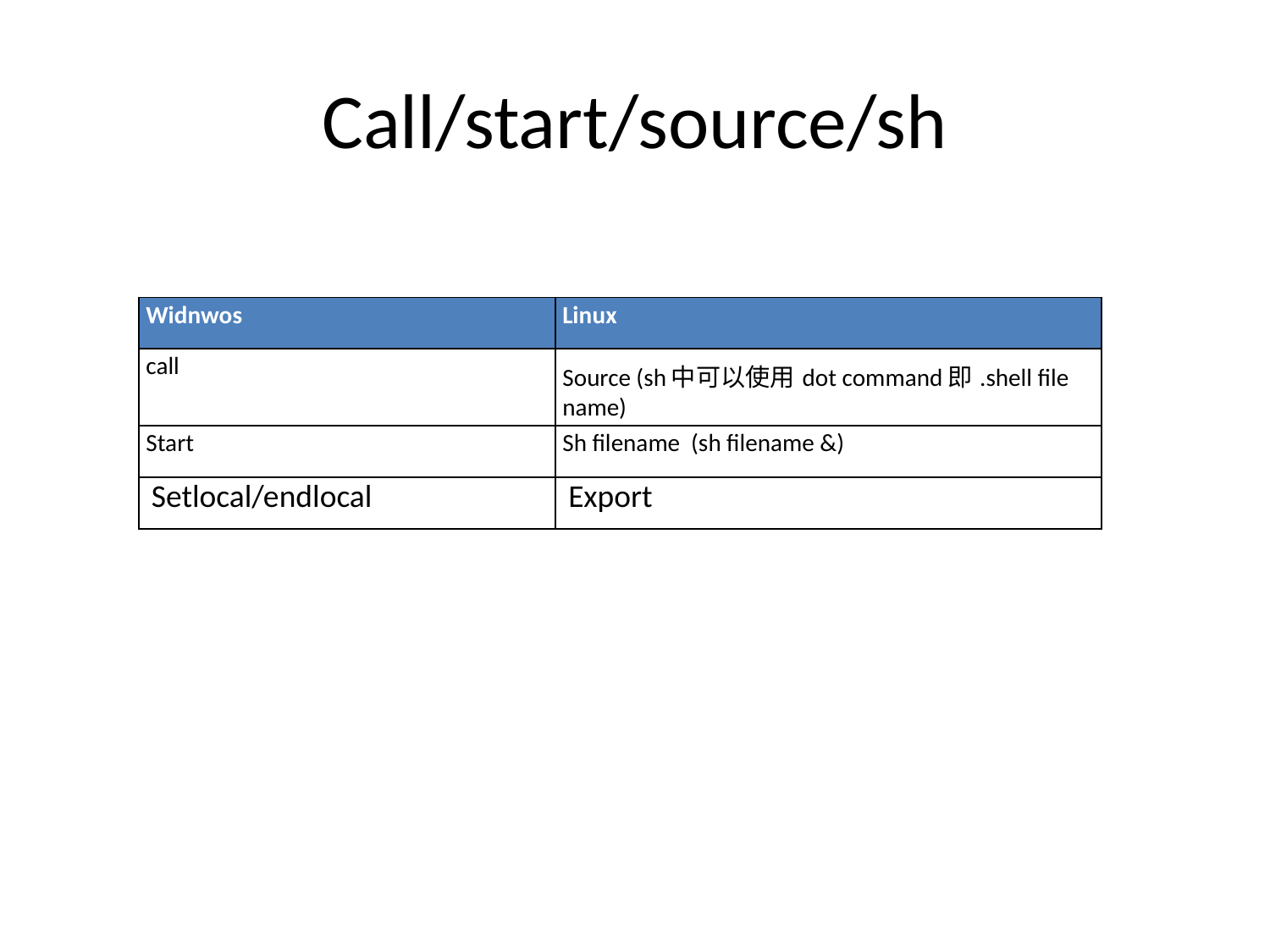

# Call/start/source/sh
| Widnwos | Linux |
| --- | --- |
| call | Source (sh中可以使用dot command即.shell file name) |
| Start | Sh filename (sh filename &) |
| Setlocal/endlocal | Export |